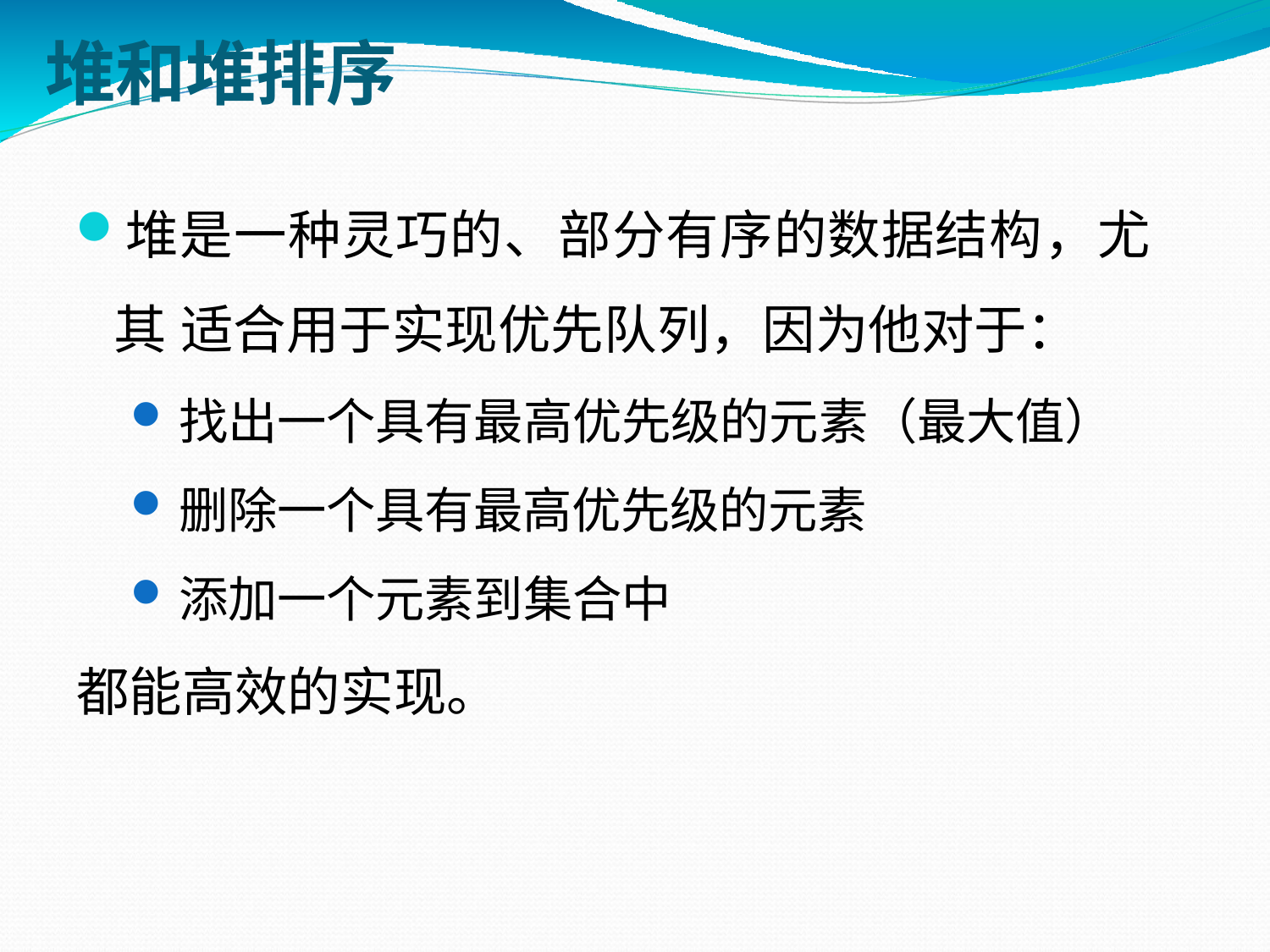

# 堆和堆排序
堆是一种灵巧的、部分有序的数据结构，尤其 适合用于实现优先队列，因为他对于：
找出一个具有最高优先级的元素（最大值）
删除一个具有最高优先级的元素
添加一个元素到集合中
都能高效的实现。